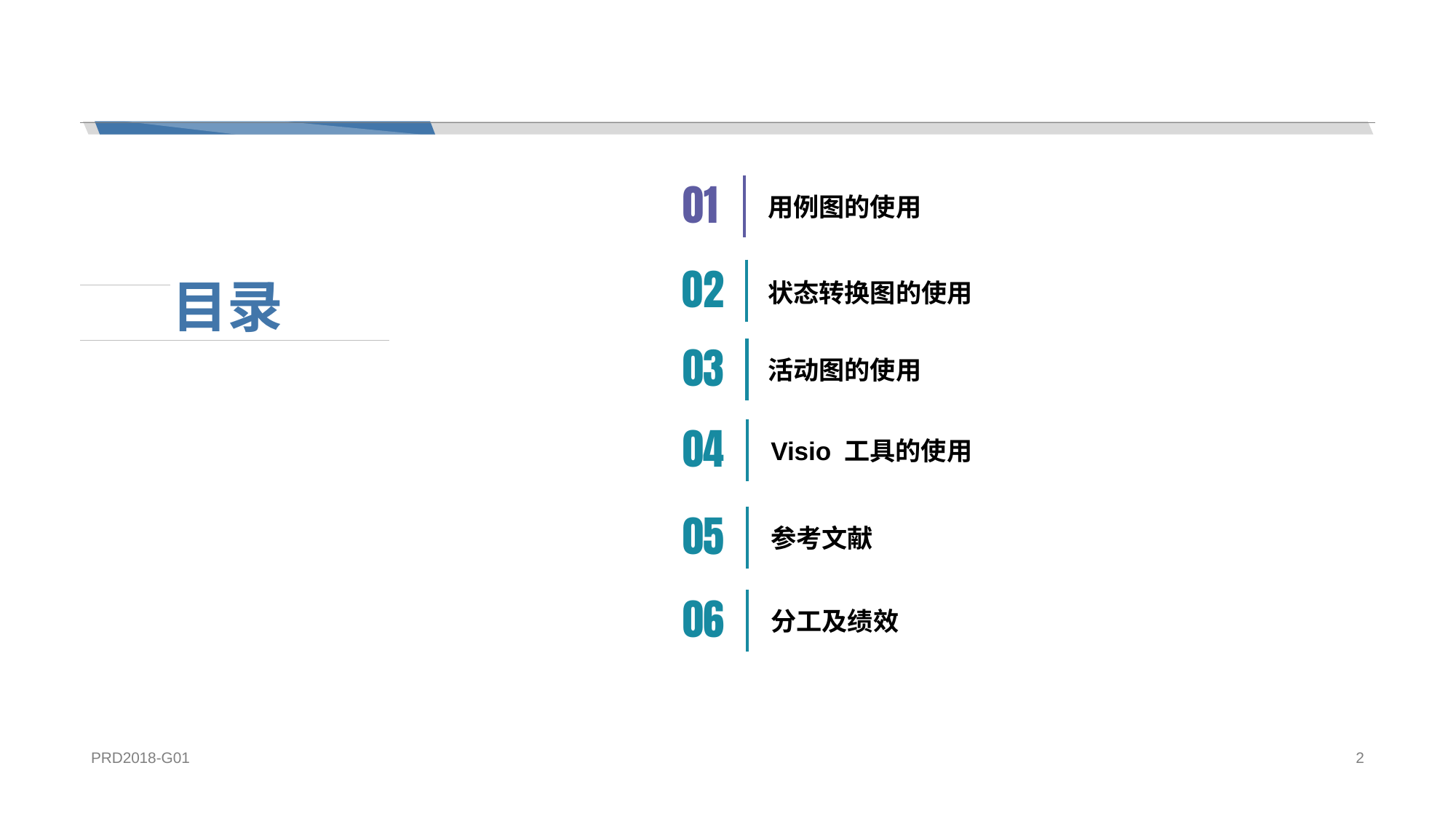

01
用例图的使用
02
目录
状态转换图的使用
03
活动图的使用
04
Visio 工具的使用
05
参考文献
06
分工及绩效
PRD2018-G01
2